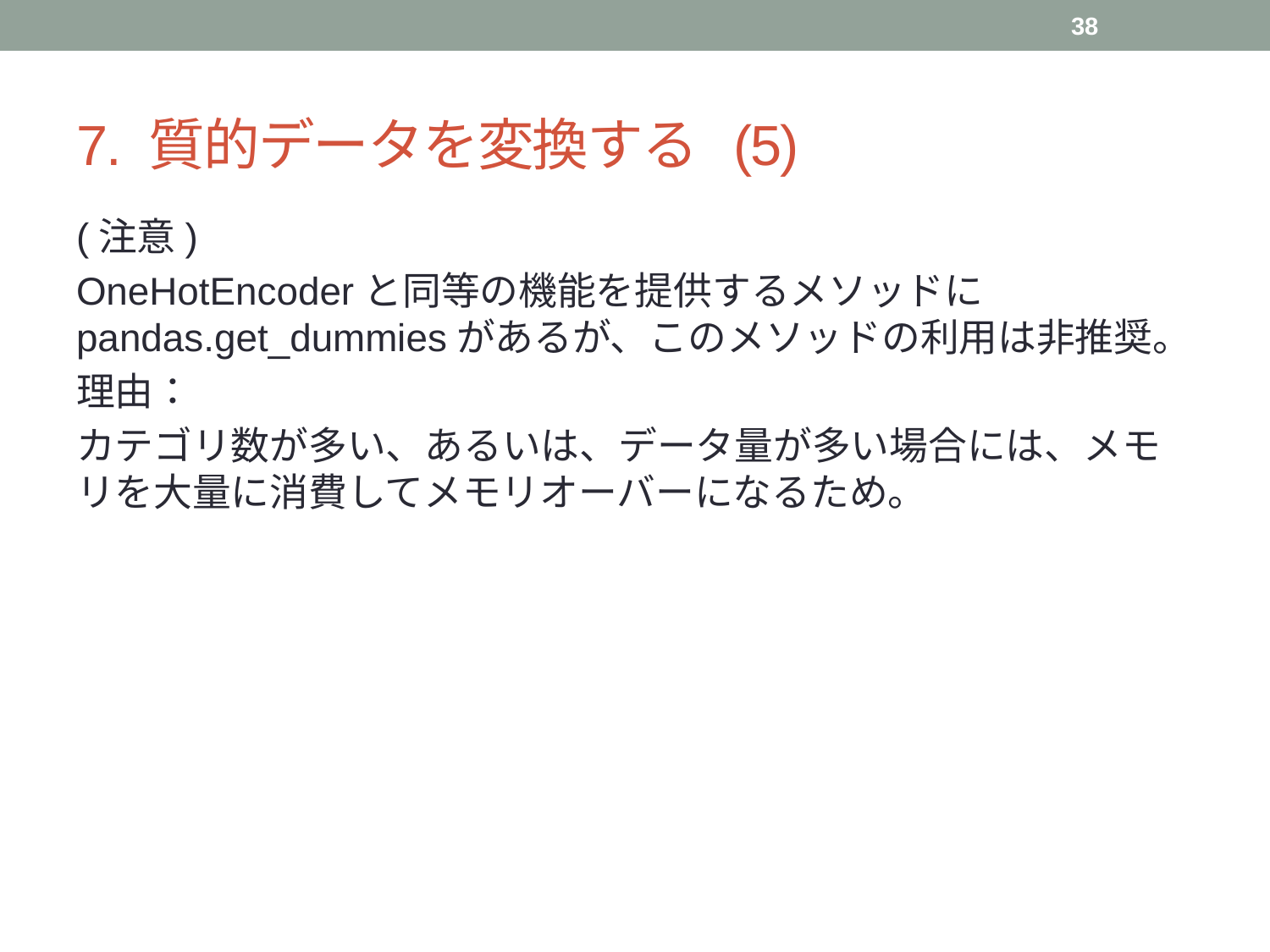

38
# 7. 質的データを変換する  (5)
(注意)
OneHotEncoderと同等の機能を提供するメソッドにpandas.get_dummiesがあるが、このメソッドの利用は非推奨。
理由：
カテゴリ数が多い、あるいは、データ量が多い場合には、メモリを大量に消費してメモリオーバーになるため。